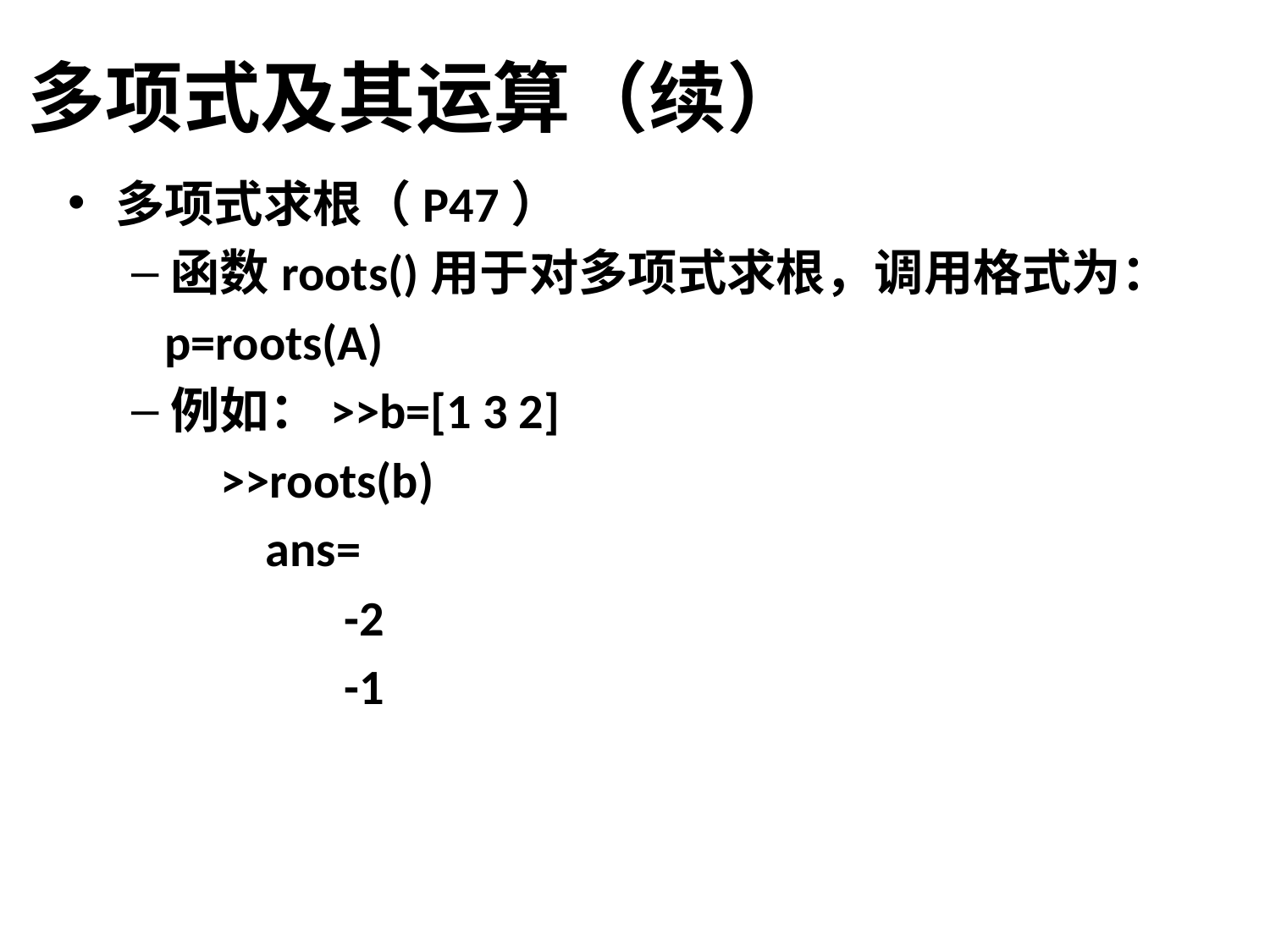

# 多项式及其运算（续）
多项式求根（P47）
函数roots()用于对多项式求根，调用格式为：
   p=roots(A)
例如：>>b=[1 3 2]
        >>roots(b)
            ans=
                   -2
                   -1